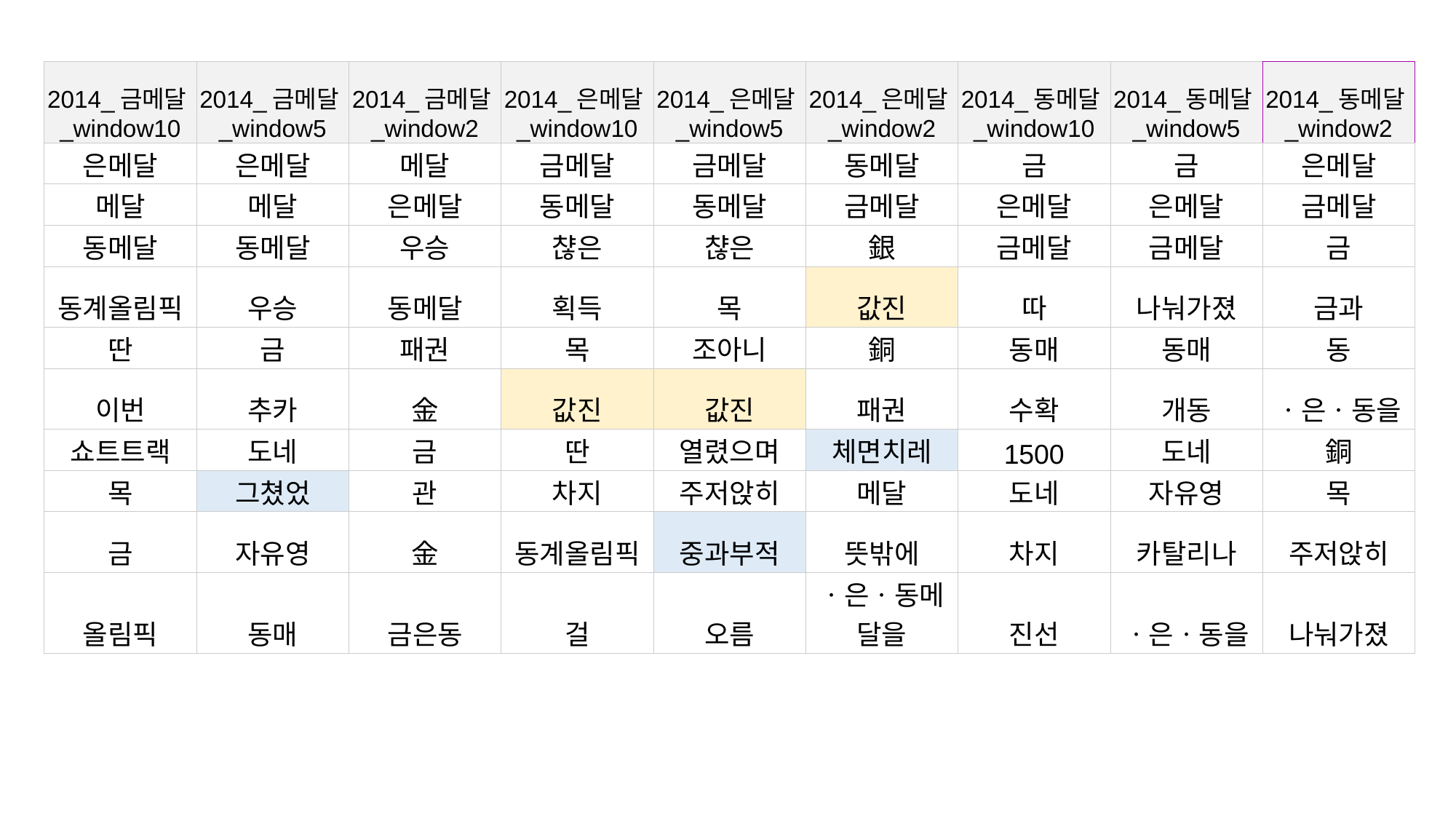

| 2014\_금메달\_window10 | 2014\_금메달\_window5 | 2014\_금메달\_window2 | 2014\_은메달\_window10 | 2014\_은메달\_window5 | 2014\_은메달\_window2 | 2014\_동메달\_window10 | 2014\_동메달\_window5 | 2014\_동메달\_window2 |
| --- | --- | --- | --- | --- | --- | --- | --- | --- |
| 은메달 | 은메달 | 메달 | 금메달 | 금메달 | 동메달 | 금 | 금 | 은메달 |
| 메달 | 메달 | 은메달 | 동메달 | 동메달 | 금메달 | 은메달 | 은메달 | 금메달 |
| 동메달 | 동메달 | 우승 | 챦은 | 챦은 | 銀 | 금메달 | 금메달 | 금 |
| 동계올림픽 | 우승 | 동메달 | 획득 | 목 | 값진 | 따 | 나눠가졌 | 금과 |
| 딴 | 금 | 패권 | 목 | 조아니 | 銅 | 동매 | 동매 | 동 |
| 이번 | 추카 | 金 | 값진 | 값진 | 패권 | 수확 | 개동 | ㆍ은ㆍ동을 |
| 쇼트트랙 | 도네 | 금 | 딴 | 열렸으며 | 체면치레 | 1500 | 도네 | 銅 |
| 목 | 그쳤었 | 관 | 차지 | 주저앉히 | 메달 | 도네 | 자유영 | 목 |
| 금 | 자유영 | 金 | 동계올림픽 | 중과부적 | 뜻밖에 | 차지 | 카탈리나 | 주저앉히 |
| 올림픽 | 동매 | 금은동 | 걸 | 오름 | ㆍ은ㆍ동메달을 | 진선 | ㆍ은ㆍ동을 | 나눠가졌 |